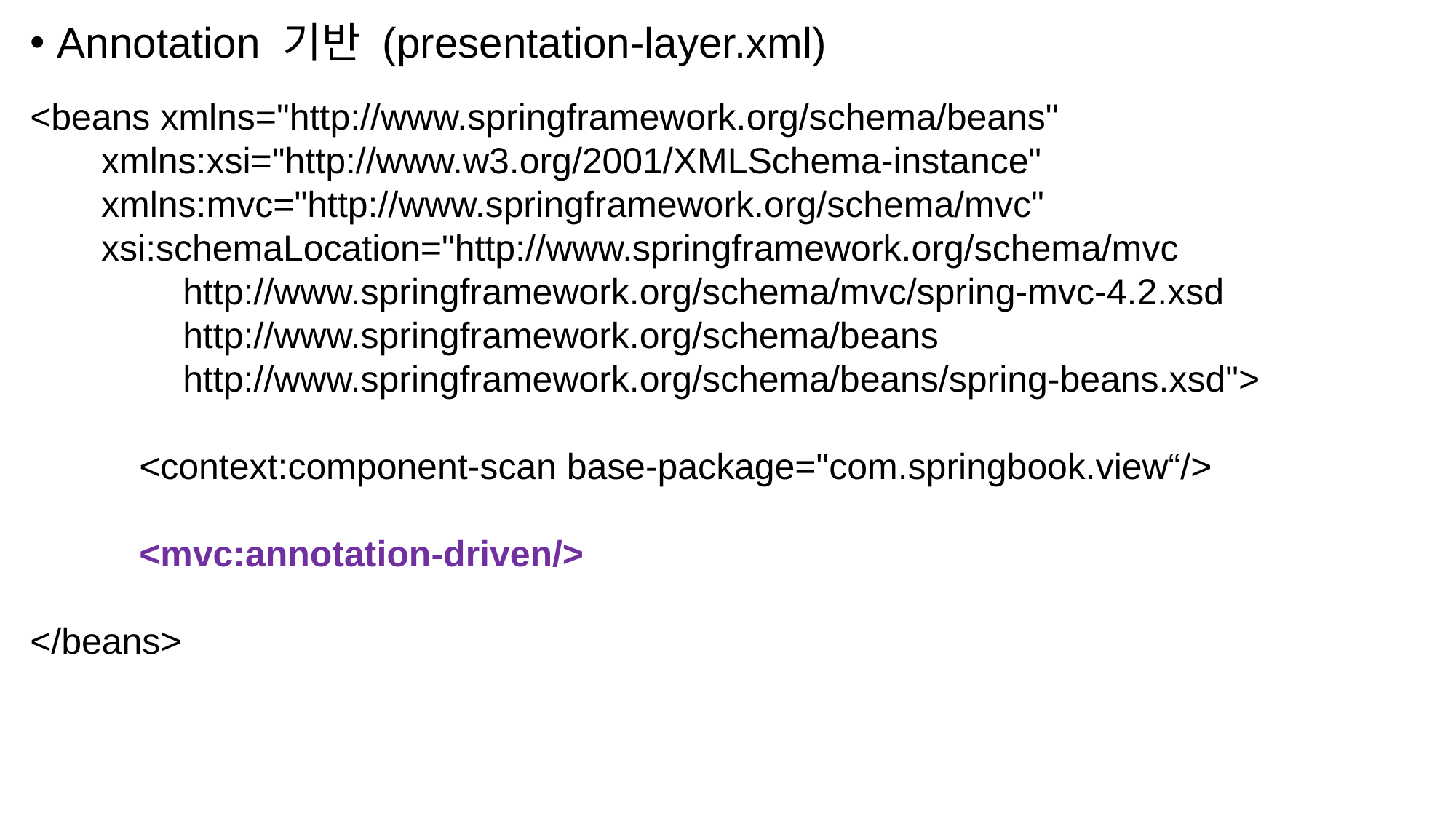

Annotation 기반 (presentation-layer.xml)
<beans xmlns="http://www.springframework.org/schema/beans"
       xmlns:xsi="http://www.w3.org/2001/XMLSchema-instance"
       xmlns:mvc="http://www.springframework.org/schema/mvc"
       xsi:schemaLocation="http://www.springframework.org/schema/mvc
               http://www.springframework.org/schema/mvc/spring-mvc-4.2.xsd
               http://www.springframework.org/schema/beans
               http://www.springframework.org/schema/beans/spring-beans.xsd">

<context:component-scan base-package="com.springbook.view“/>

	<mvc:annotation-driven/>

</beans>